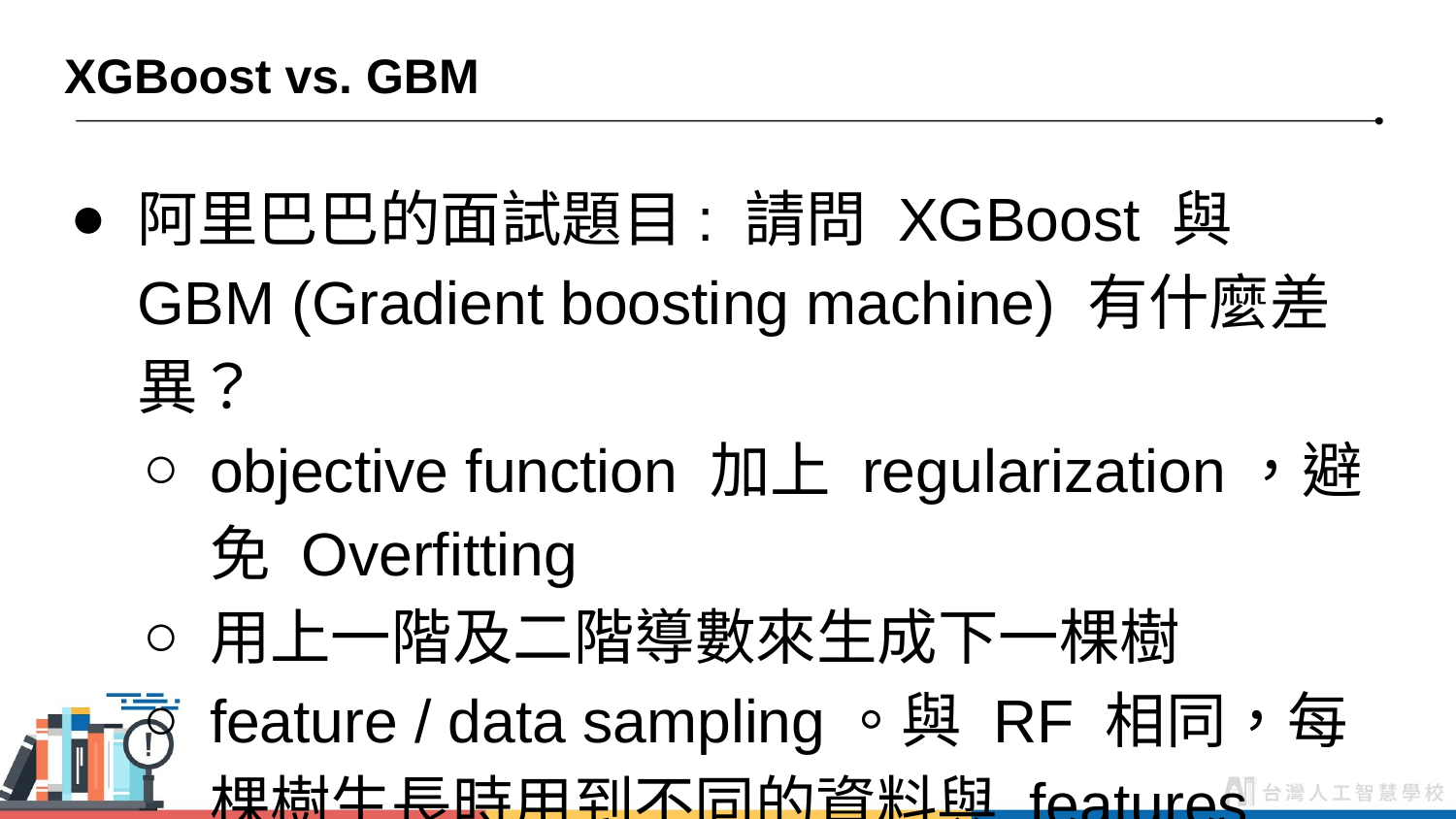

# XGBoost vs. GBM
阿里巴巴的面試題目: 請問 XGBoost 與 GBM (Gradient boosting machine) 有什麼差異？
objective function 加上 regularization，避免 Overfitting
用上一階及二階導數來生成下一棵樹
feature / data sampling。與 RF 相同，每棵樹生長時用到不同的資料與 features